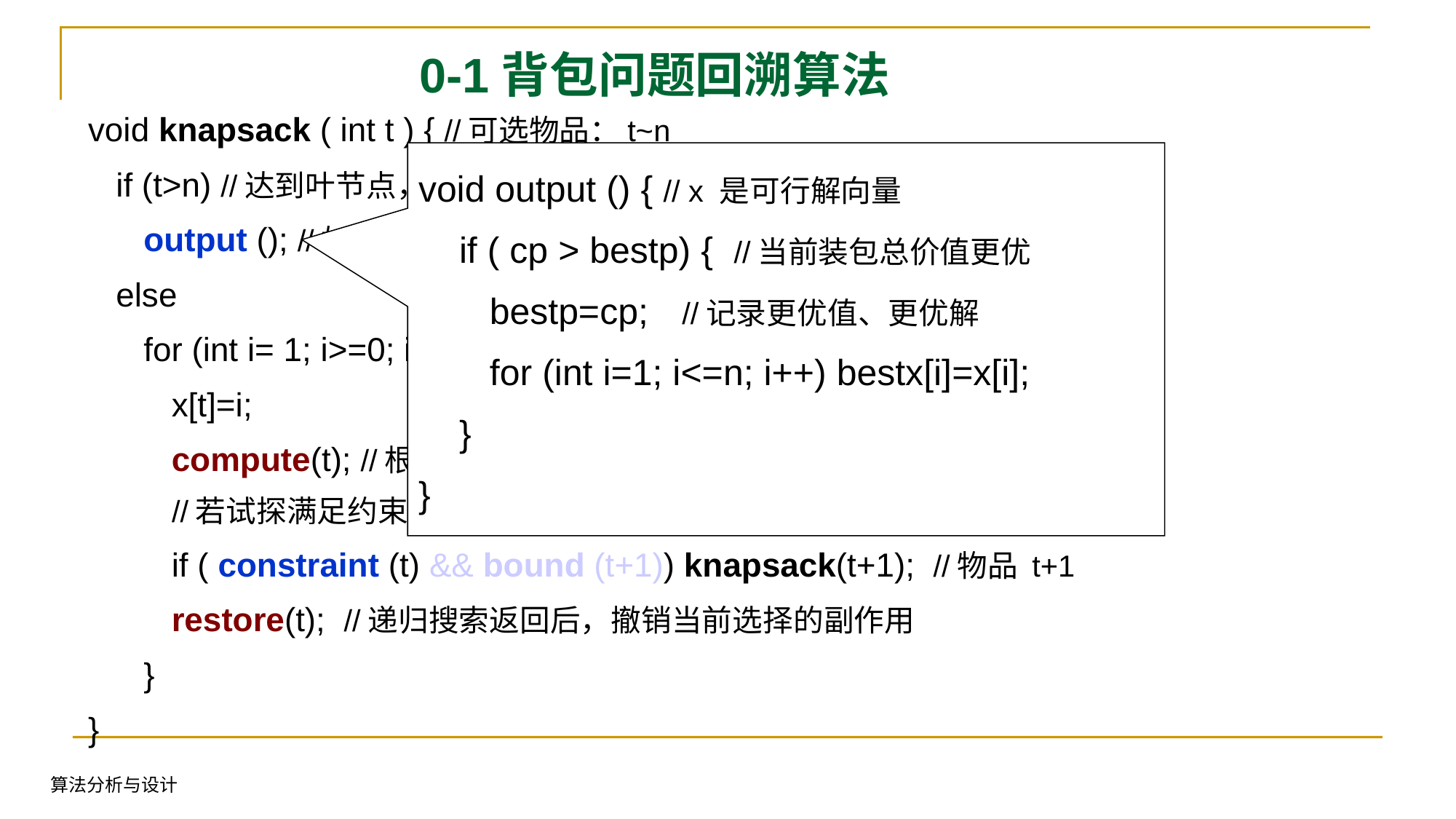

0-1背包问题回溯算法
void knapsack ( int t ) { //可选物品：t~n
   if (t>n) //达到叶节点，得到一个可行解
      output (); //如果当前可行解更优，则记录
   else
      for (int i= 1; i>=0; i++) { // 1：选物品t， 0：不选物品 t
         x[t]=i;
         compute(t); //根据当前选择，作试探计算
          //若试探满足约束且继续前行能得到更优解，则递归向下搜索
         if ( constraint (t) && bound (t+1)) knapsack(t+1);  //物品 t+1
         restore(t);  //递归搜索返回后，撤销当前选择的副作用
      }
}
void output () { // x 是可行解向量
    if ( cp > bestp) {  //当前装包总价值更优
       bestp=cp;    //记录更优值、更优解
       for (int i=1; i<=n; i++) bestx[i]=x[i];
    }
}
算法分析与设计